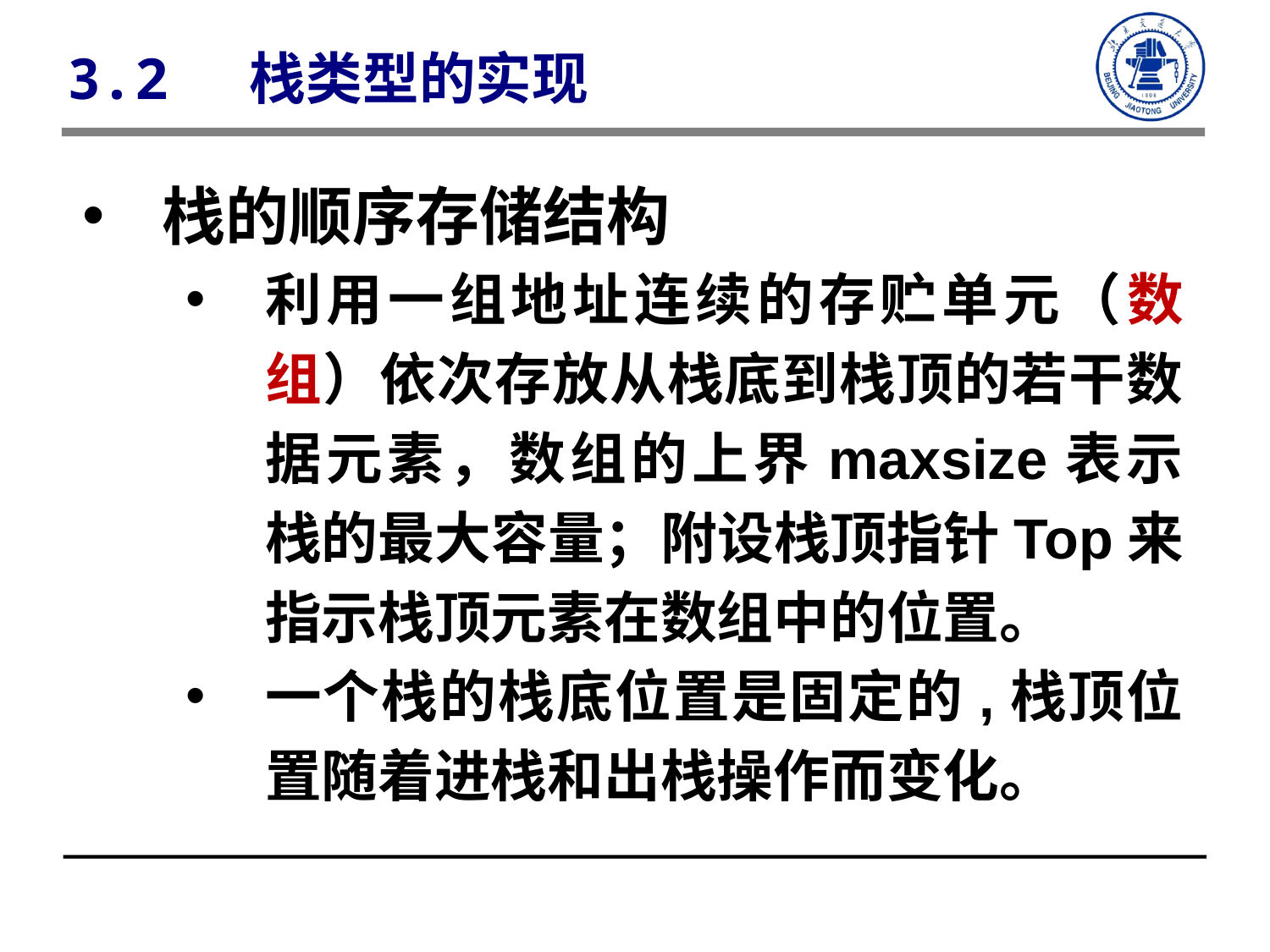

3.2  栈类型的实现
栈的顺序存储结构
利用一组地址连续的存贮单元（数组）依次存放从栈底到栈顶的若干数据元素，数组的上界maxsize表示栈的最大容量；附设栈顶指针Top来指示栈顶元素在数组中的位置。
一个栈的栈底位置是固定的,栈顶位置随着进栈和出栈操作而变化。